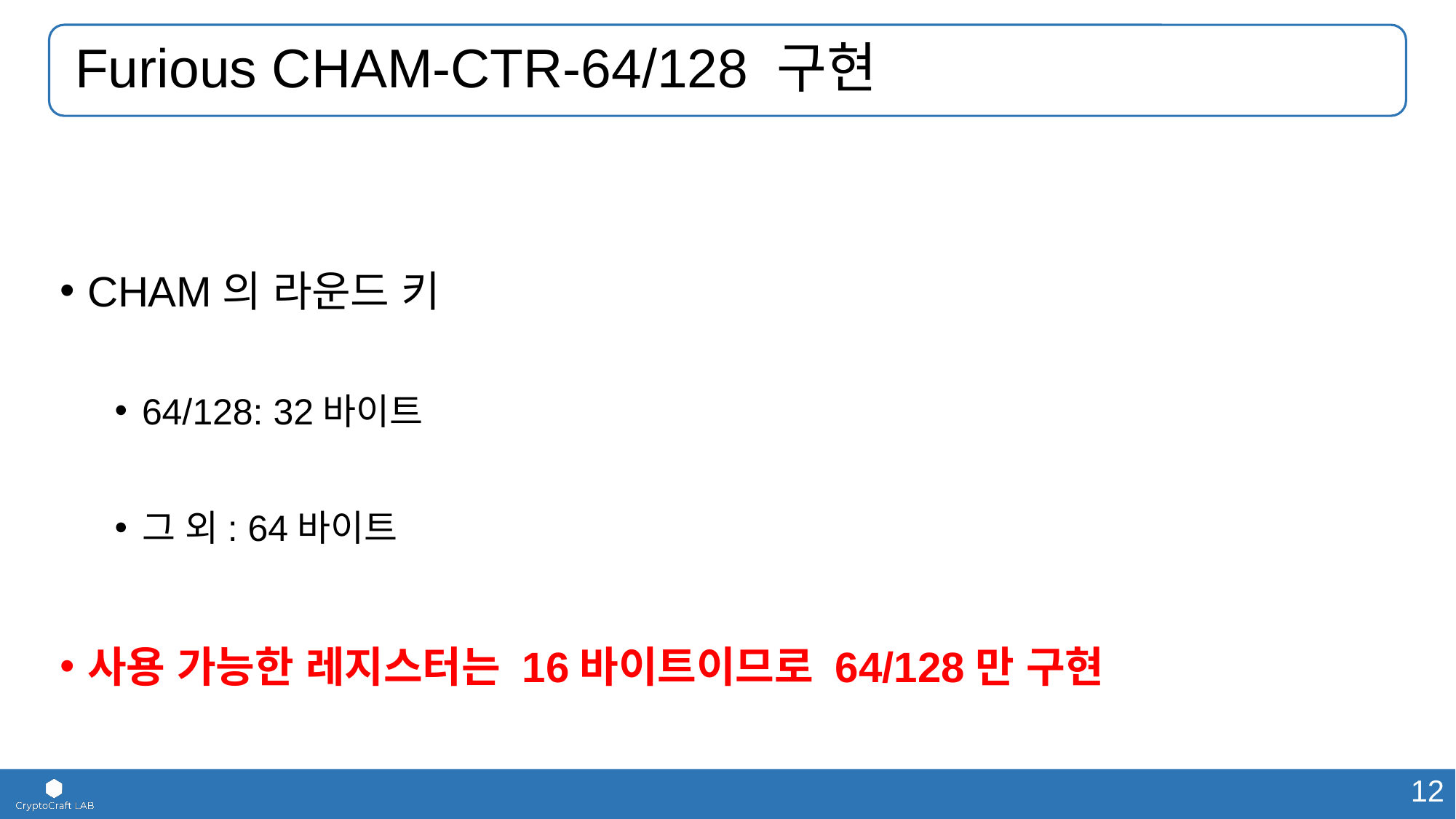

# Furious CHAM-CTR-64/128 구현
CHAM의 라운드 키
64/128: 32바이트
그 외: 64바이트
사용 가능한 레지스터는 16바이트이므로 64/128만 구현